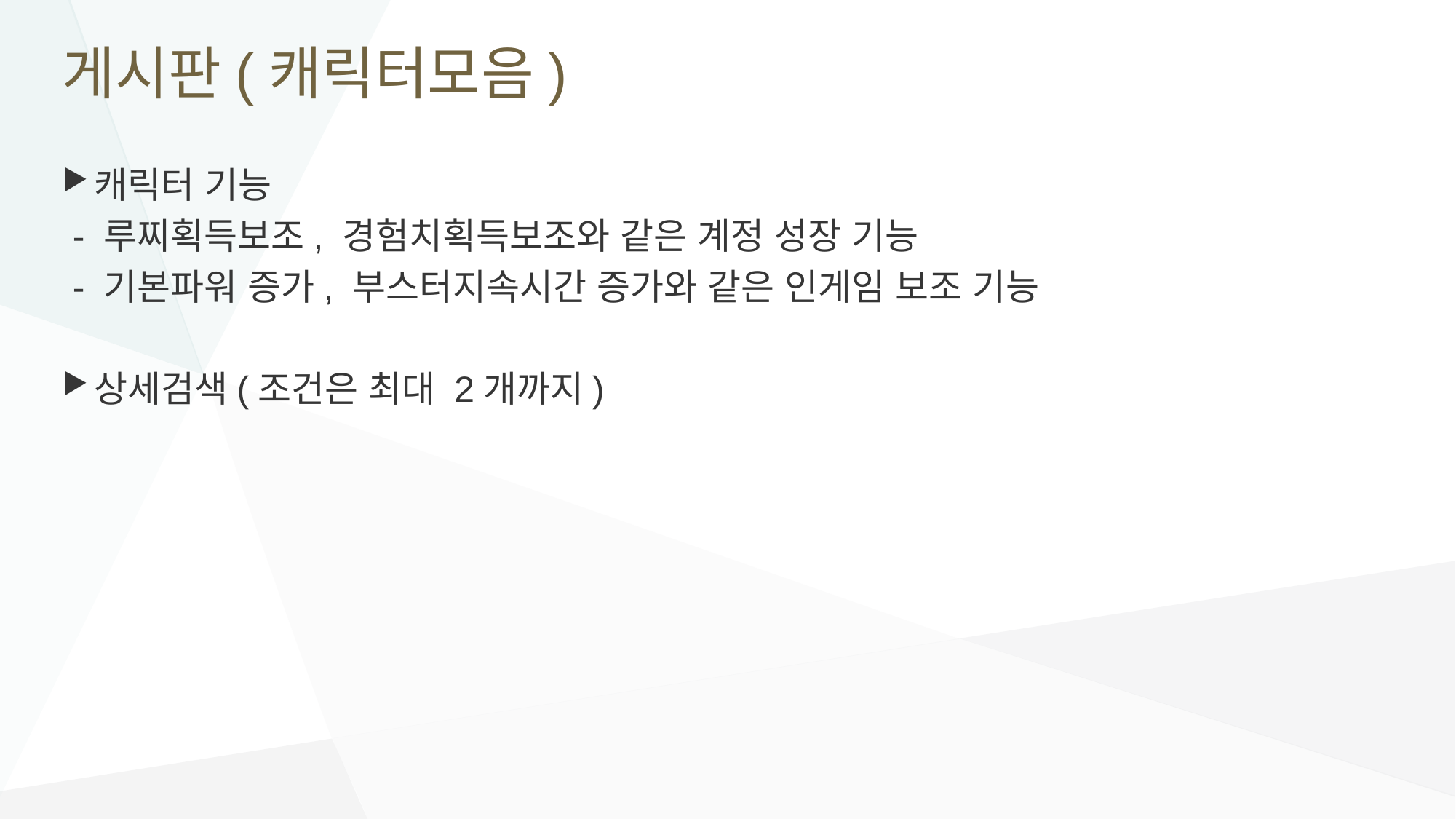

# 게시판(캐릭터모음)
캐릭터 기능
 - 루찌획득보조, 경험치획득보조와 같은 계정 성장 기능
 - 기본파워 증가, 부스터지속시간 증가와 같은 인게임 보조 기능

상세검색(조건은 최대 2개까지)